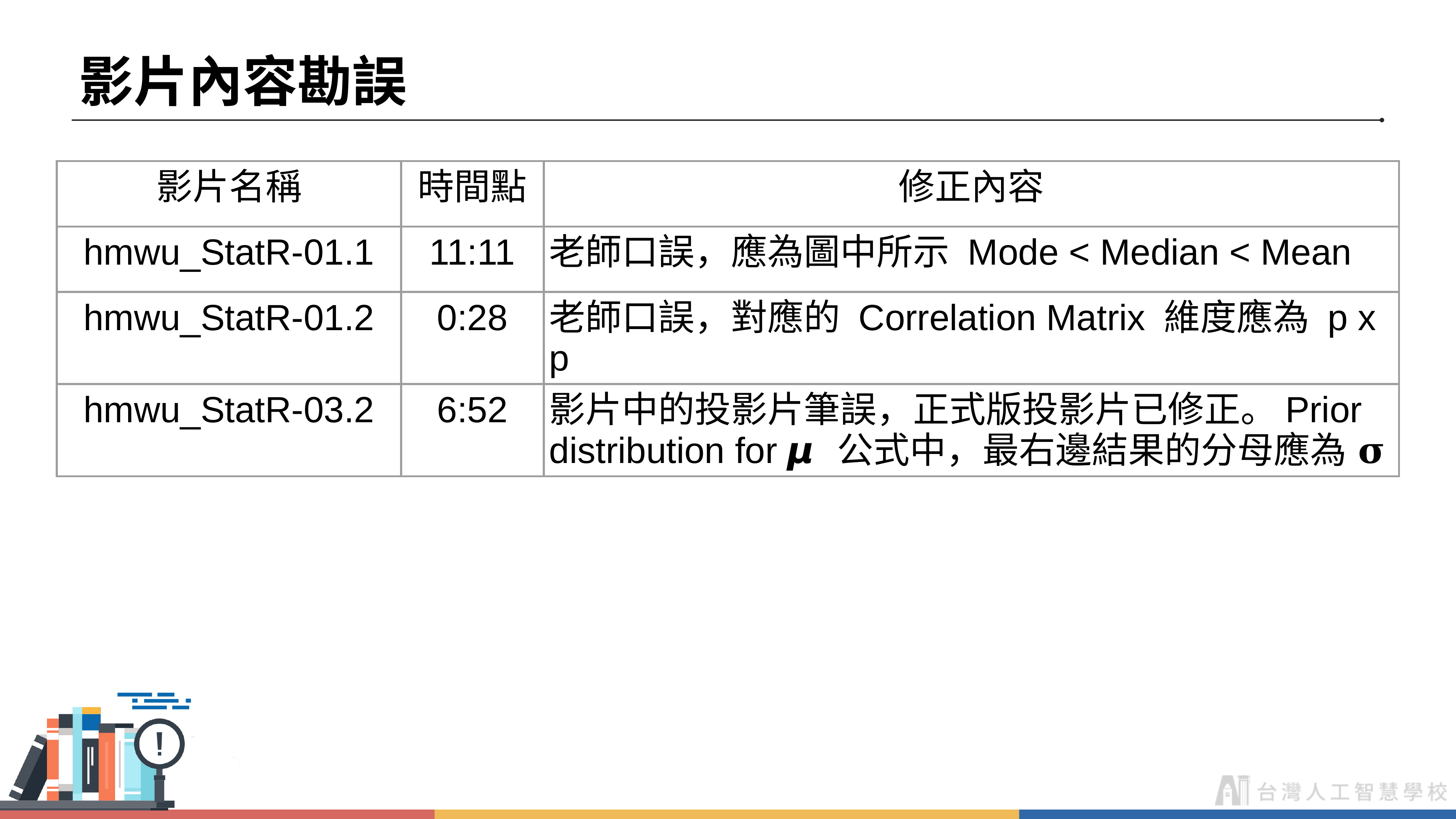

# 影片內容勘誤
| 影片名稱 | 時間點 | 修正內容 |
| --- | --- | --- |
| hmwu\_StatR-01.1 | 11:11 | 老師口誤，應為圖中所示 Mode < Median < Mean |
| hmwu\_StatR-01.2 | 0:28 | 老師口誤，對應的 Correlation Matrix 維度應為 p x p |
| hmwu\_StatR-03.2 | 6:52 | 影片中的投影片筆誤，正式版投影片已修正。Prior distribution for 𝞵 公式中，最右邊結果的分母應為 𝛔 |